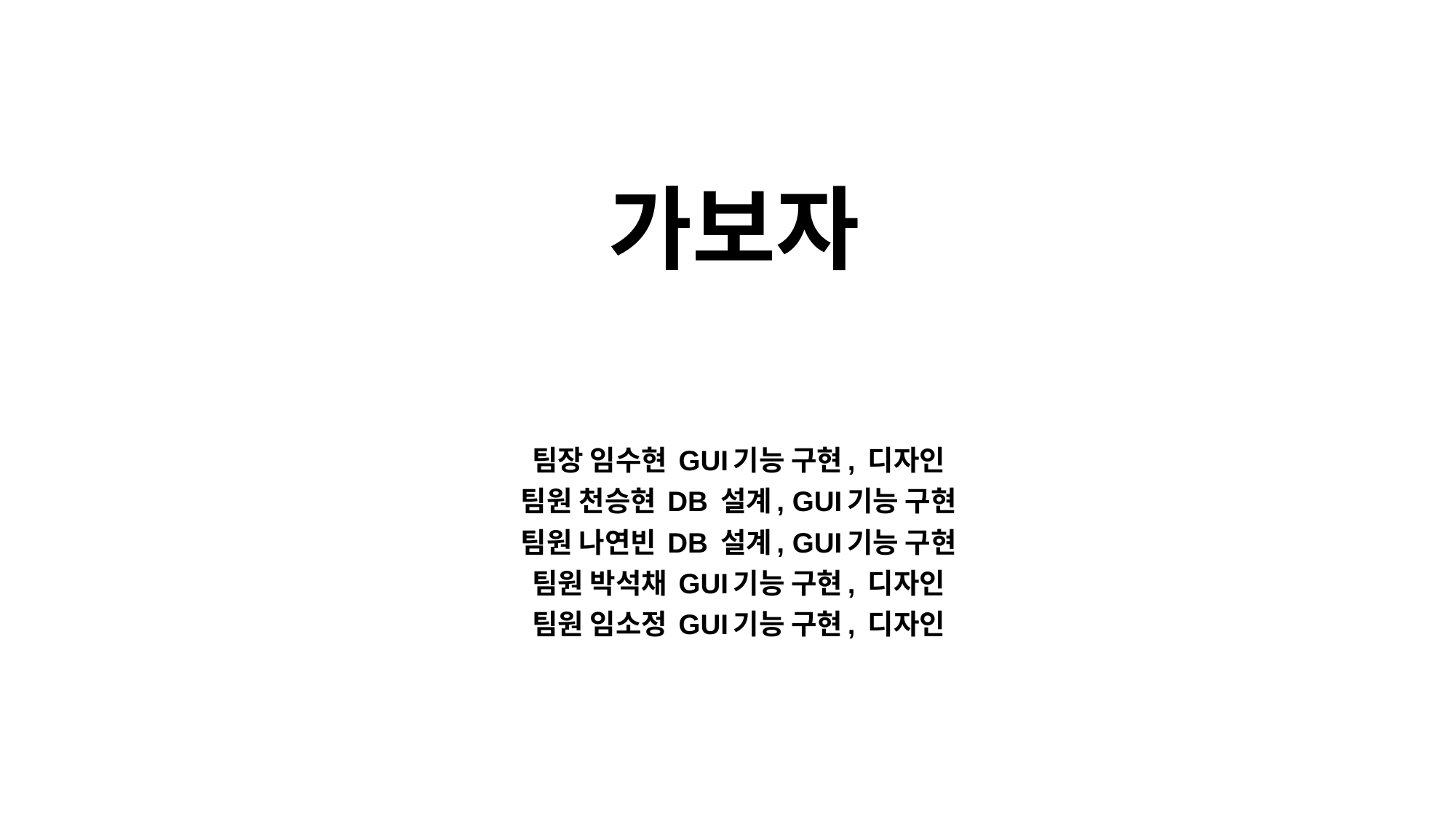

# 가보자
팀장 임수현 GUI기능 구현, 디자인
팀원 천승현 DB 설계, GUI기능 구현
팀원 나연빈 DB 설계, GUI기능 구현
팀원 박석채 GUI기능 구현, 디자인
팀원 임소정 GUI기능 구현, 디자인